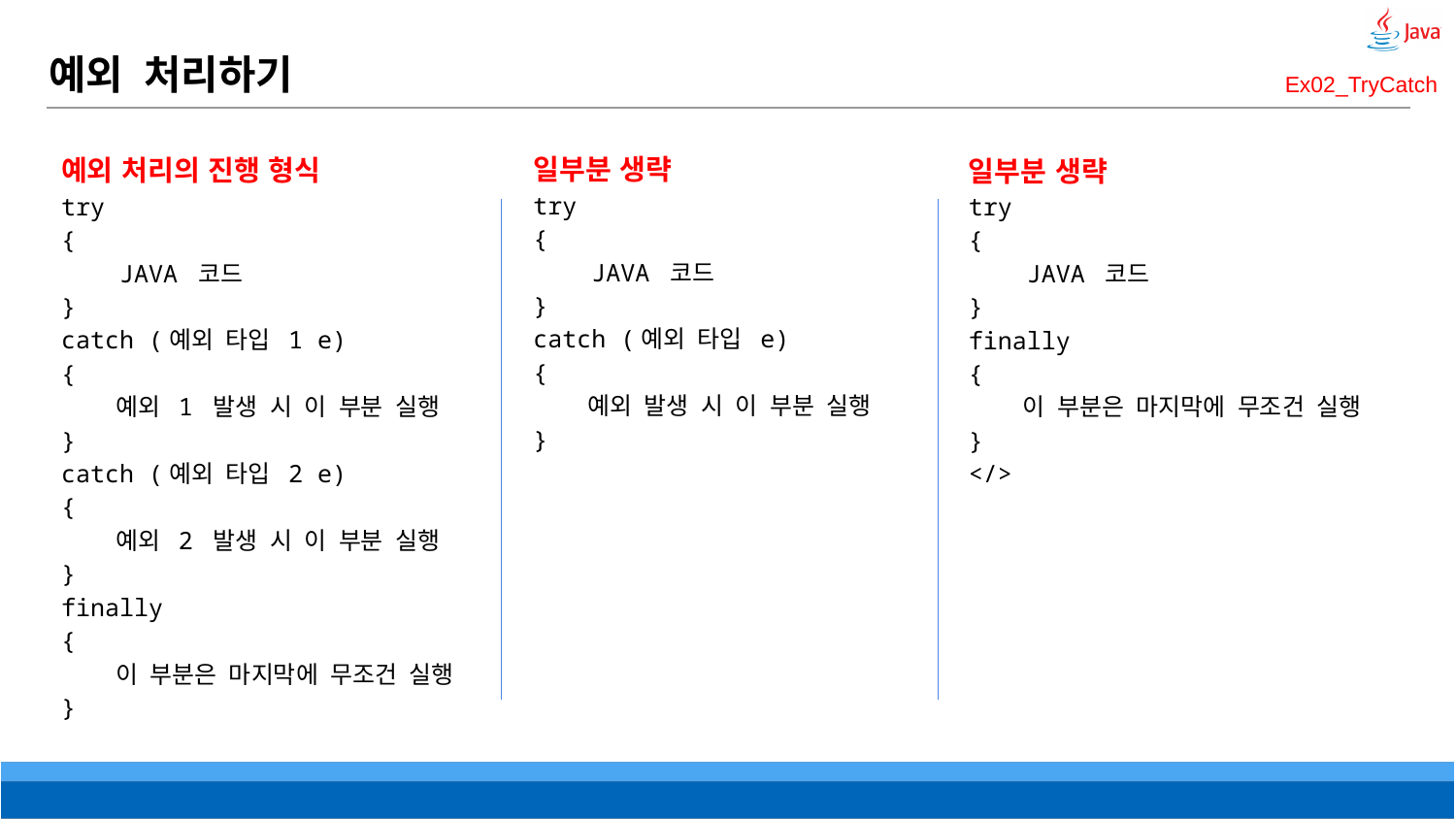

# 예외 처리하기
Ex02_TryCatch
일부분 생략
try
{
    JAVA 코드
}
catch (예외 타입 e)
{
    예외 발생 시 이 부분 실행
}
예외 처리의 진행 형식
try
{
    JAVA 코드
}
catch (예외 타입 1 e)
{
    예외 1 발생 시 이 부분 실행
}
catch (예외 타입 2 e)
{
    예외 2 발생 시 이 부분 실행
}
finally
{
    이 부분은 마지막에 무조건 실행
}
일부분 생략
try
{
    JAVA 코드
}
finally
{
    이 부분은 마지막에 무조건 실행
}
</>